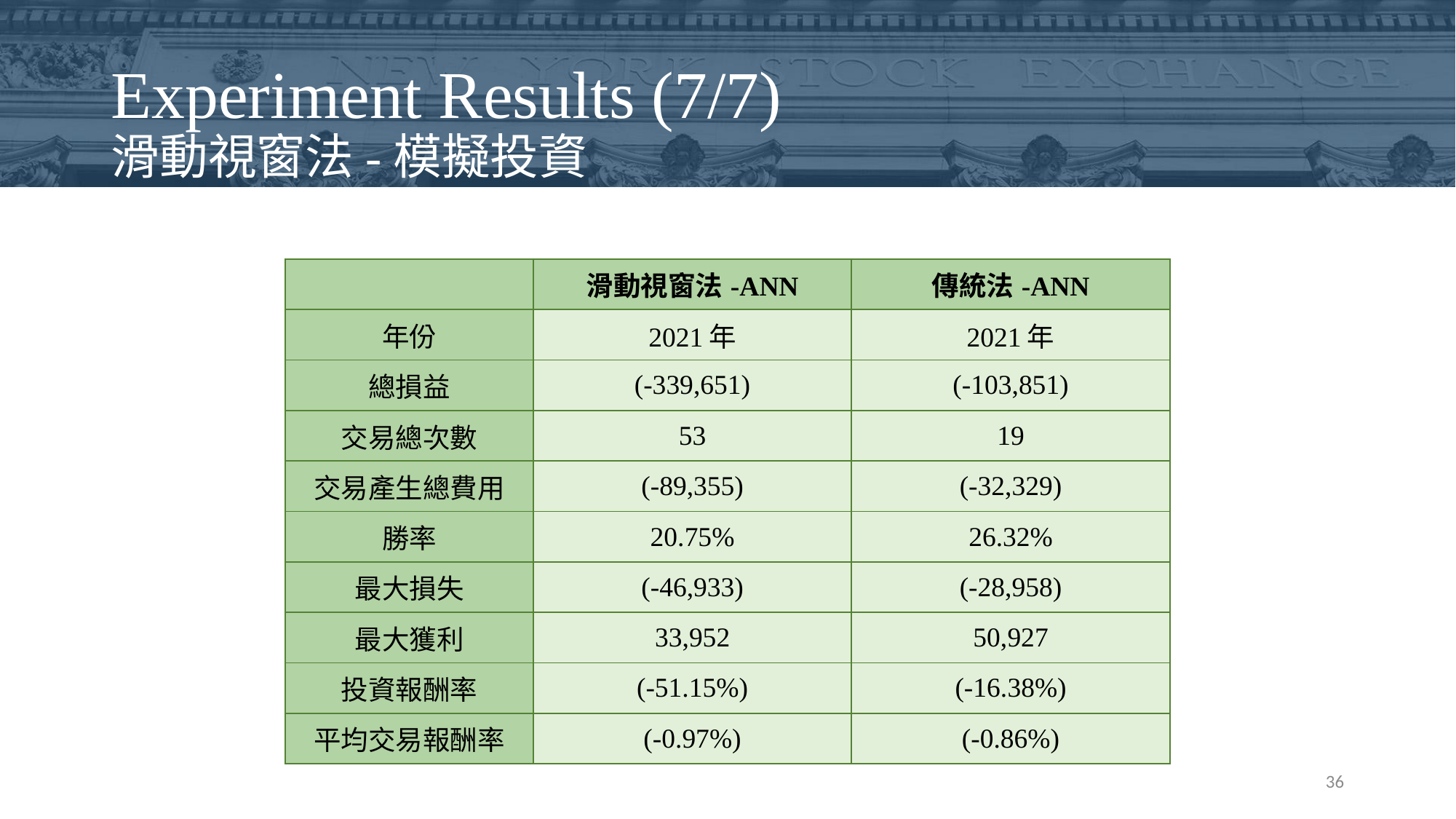

# Experiment Results (7/7) 滑動視窗法-模擬投資
|  | 滑動視窗法-ANN | 傳統法-ANN |
| --- | --- | --- |
| 年份 | 2021年 | 2021年 |
| 總損益 | (-339,651) | (-103,851) |
| 交易總次數 | 53 | 19 |
| 交易產生總費用 | (-89,355) | (-32,329) |
| 勝率 | 20.75% | 26.32% |
| 最大損失 | (-46,933) | (-28,958) |
| 最大獲利 | 33,952 | 50,927 |
| 投資報酬率 | (-51.15%) | (-16.38%) |
| 平均交易報酬率 | (-0.97%) | (-0.86%) |
36